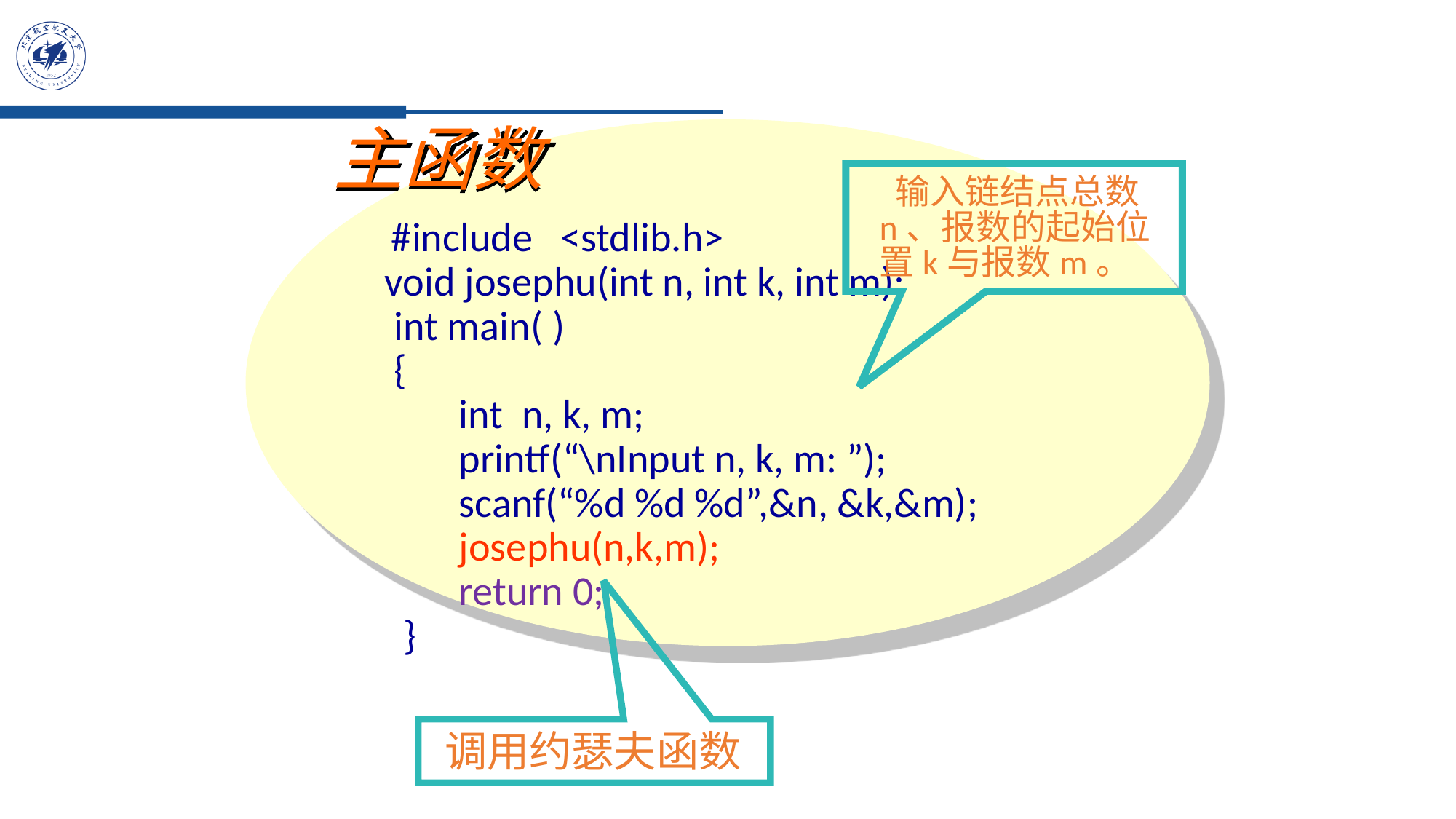

主函数

       #include   <stdlib.h>
      void josephu(int n, int k, int m);
       int main( )
       {
              int  n, k, m;
              printf(“\nInput n, k, m: ”);
              scanf(“%d %d %d”,&n, &k,&m);
              josephu(n,k,m);
              return 0;
        }

 输入链结点总数
n、报数的起始位
置k与报数m。

调用约瑟夫函数